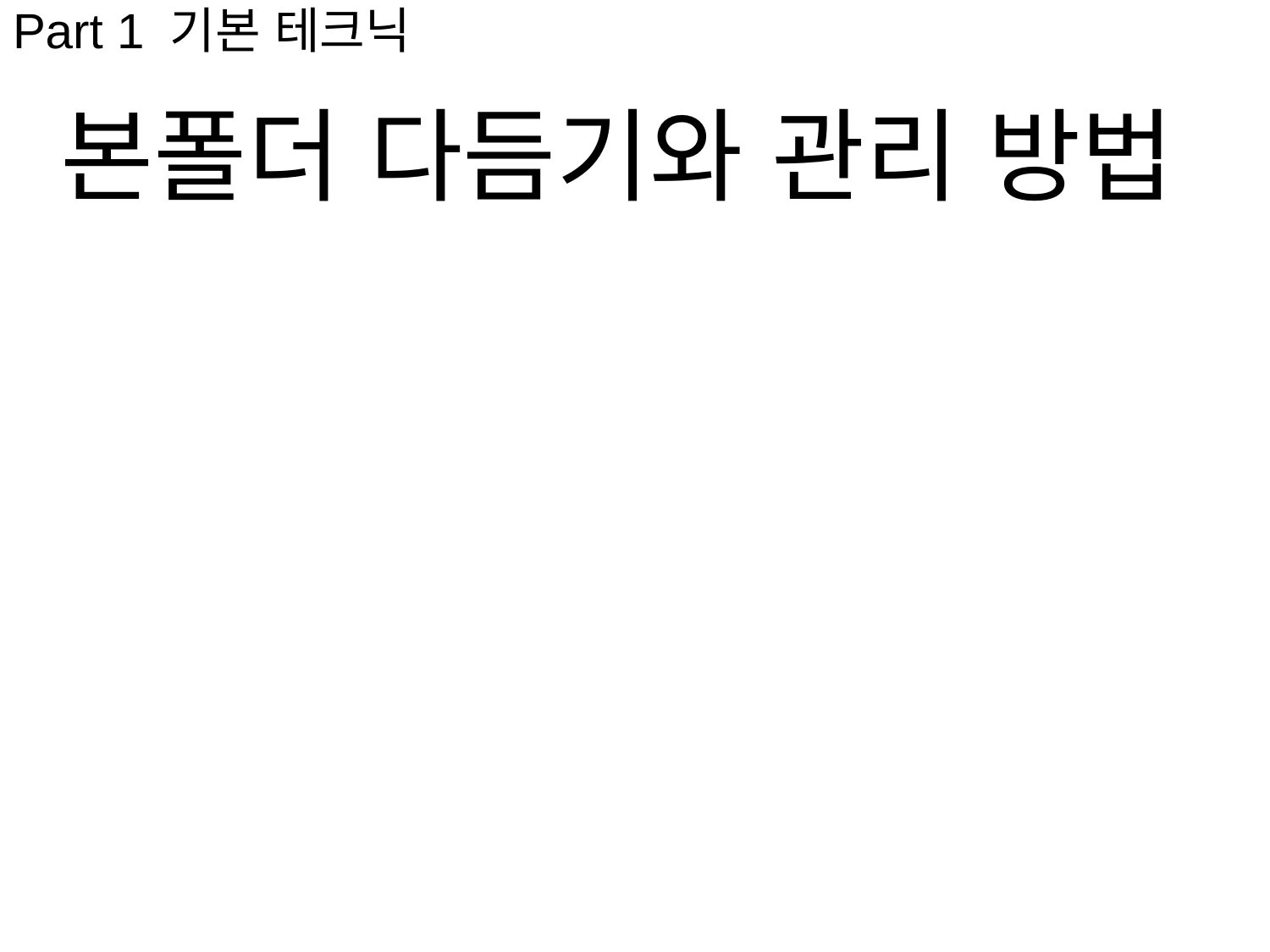

Part 1 기본 테크닉
# 본폴더 다듬기와 관리 방법